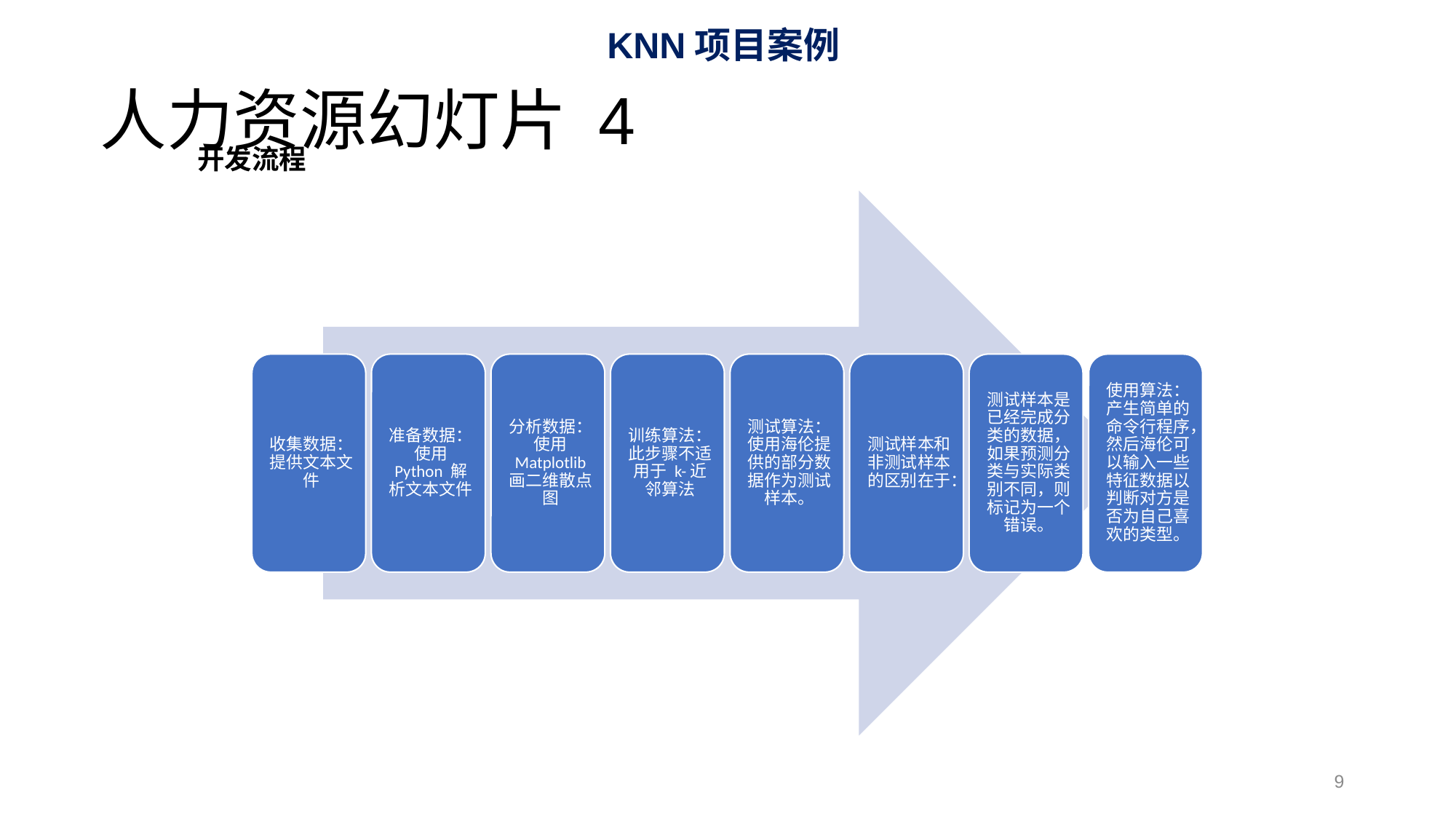

KNN项目案例
# 人力资源幻灯片 4
开发流程
收集数据：提供文本文件
准备数据：使用 Python 解析文本文件
分析数据：使用 Matplotlib 画二维散点图
训练算法：此步骤不适用于 k-近邻算法
测试算法：使用海伦提供的部分数据作为测试样本。
测试样本和非测试样本的区别在于：
测试样本是已经完成分类的数据，如果预测分类与实际类别不同，则标记为一个错误。
使用算法：产生简单的命令行程序，然后海伦可以输入一些特征数据以判断对方是否为自己喜欢的类型。
9